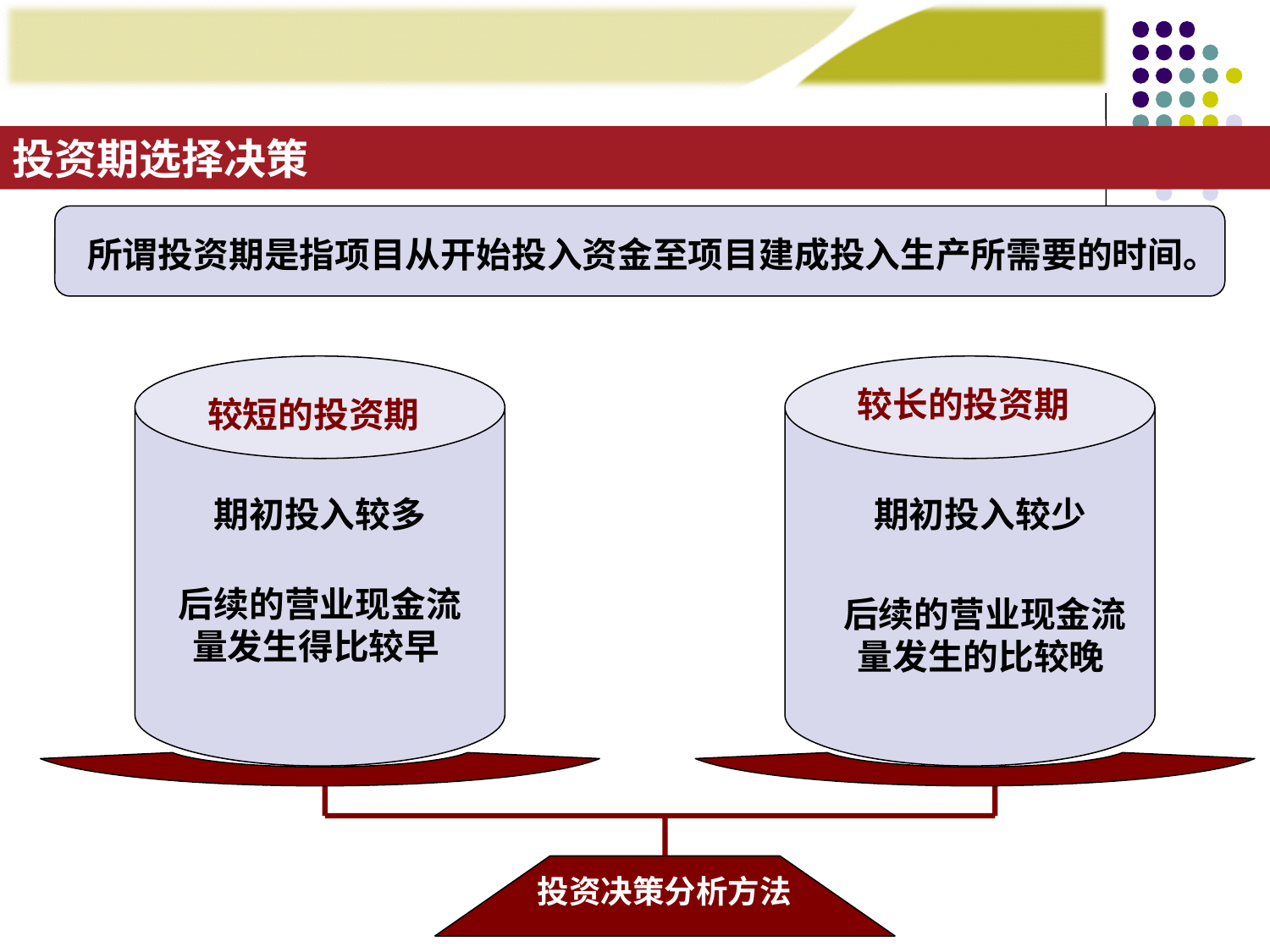

投资期选择决策

所谓投资期是指项目从开始投入资金至项目建成投入生产所需要的时间。

较短的投资期
期初投入较多
后续的营业现金流量发生得比较早

较长的投资期
期初投入较少
后续的营业现金流量发生的比较晚

投资决策分析方法